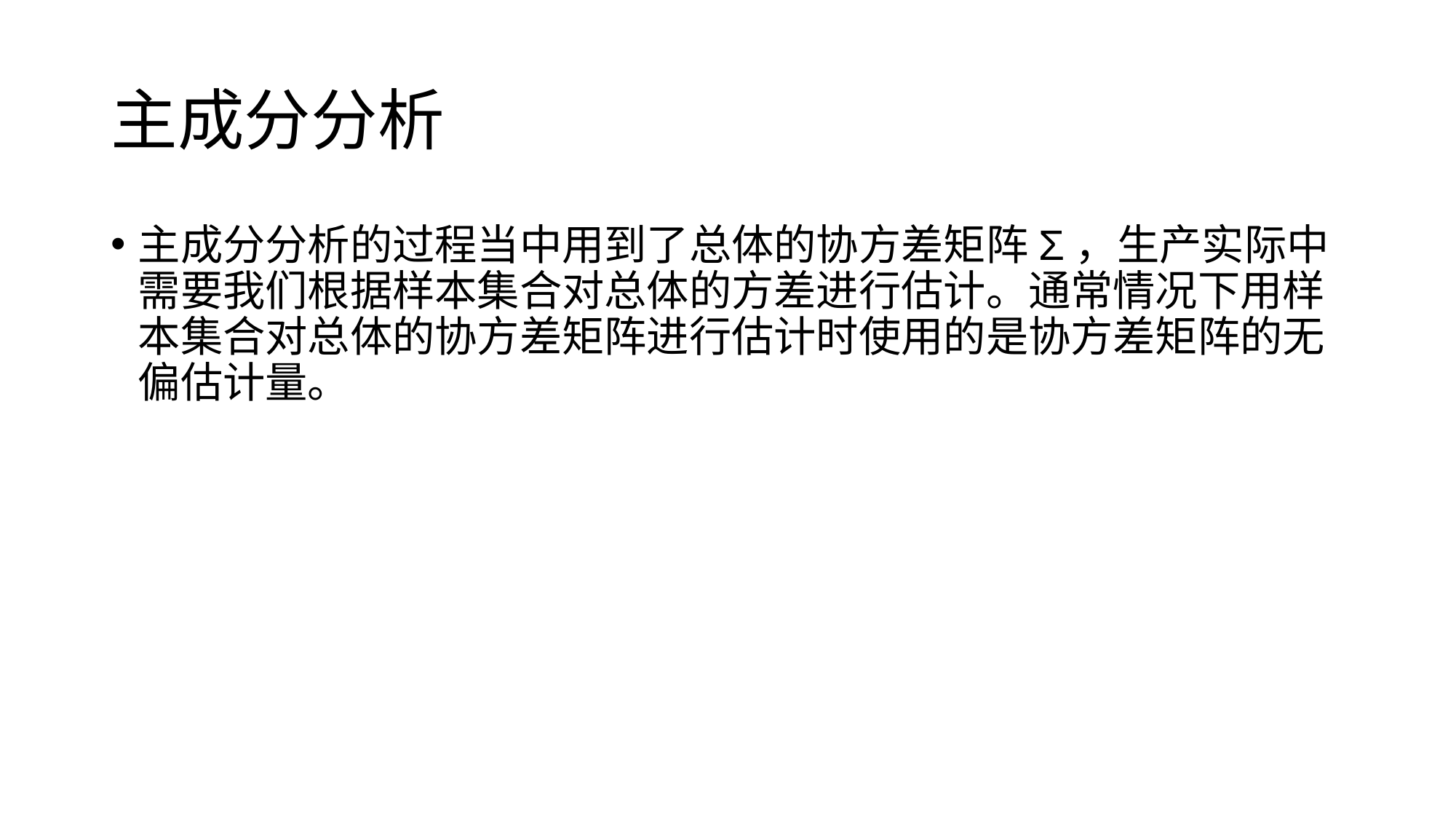

# 主成分分析
主成分分析的过程当中用到了总体的协方差矩阵Σ，生产实际中需要我们根据样本集合对总体的方差进行估计。通常情况下用样本集合对总体的协方差矩阵进行估计时使用的是协方差矩阵的无偏估计量。